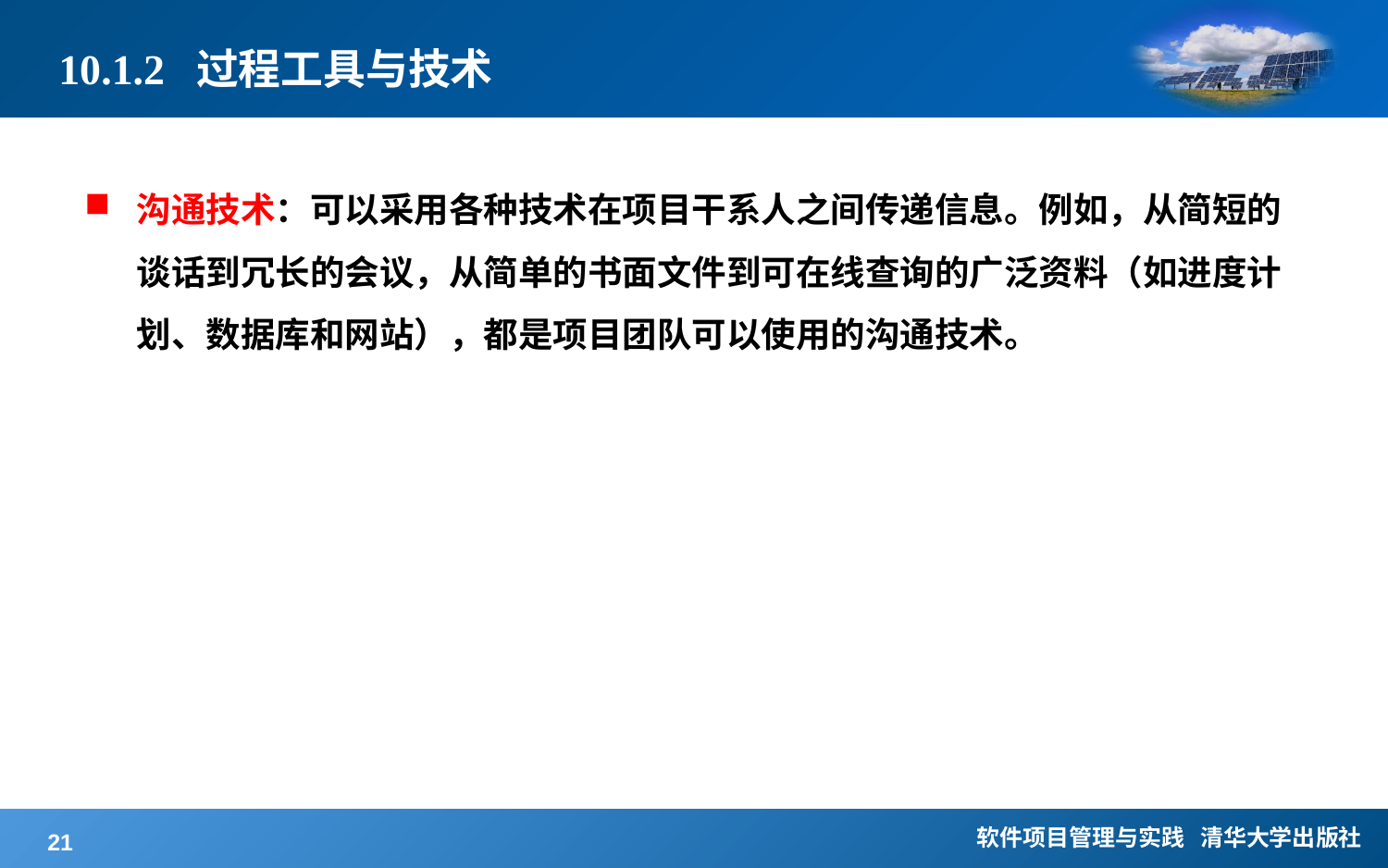

# 10.1.2  过程工具与技术
沟通技术：可以采用各种技术在项目干系人之间传递信息。例如，从简短的谈话到冗长的会议，从简单的书面文件到可在线查询的广泛资料（如进度计划、数据库和网站），都是项目团队可以使用的沟通技术。